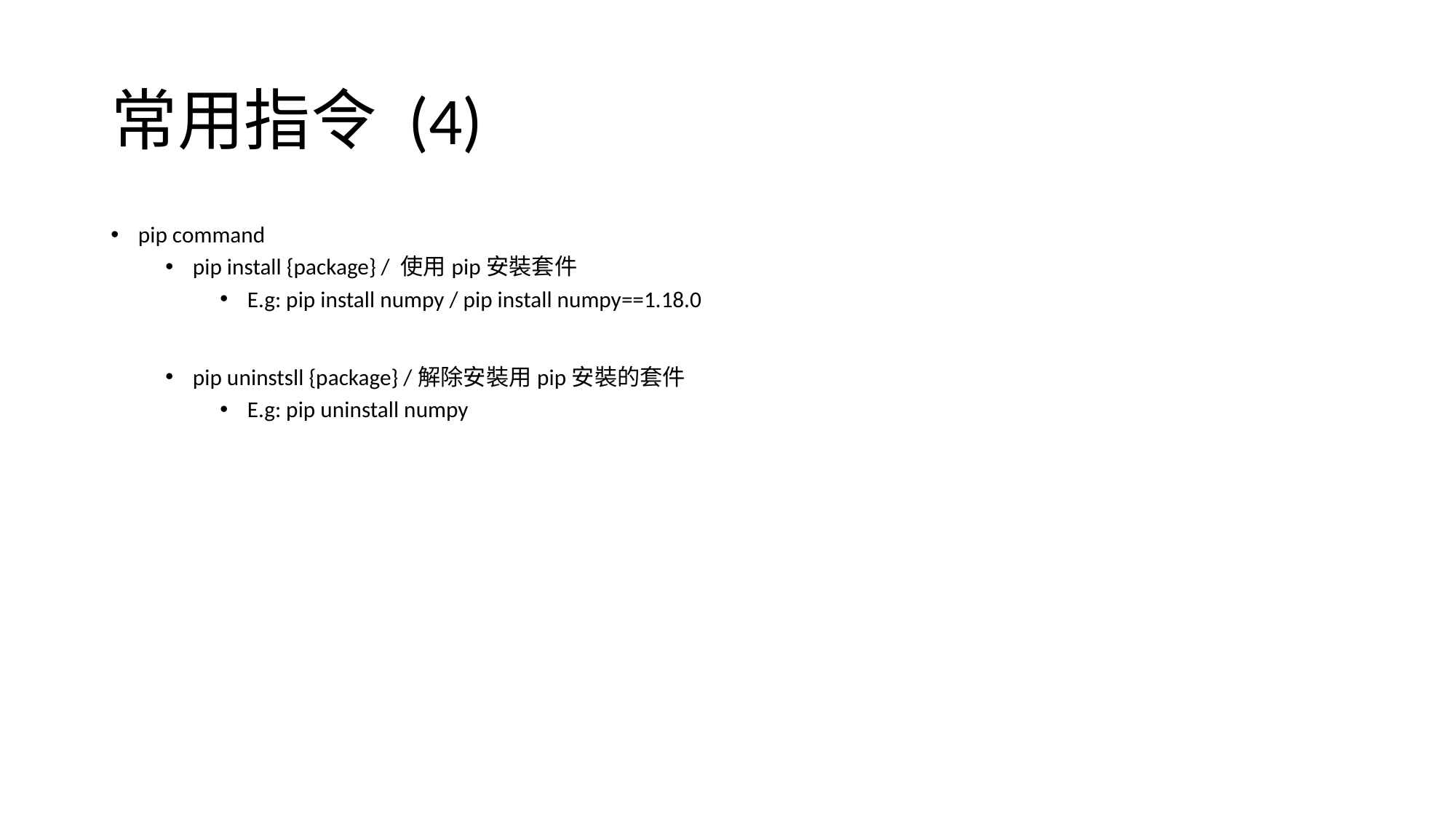

# 常用指令 (4)
pip command
pip install {package} / 使用pip安裝套件
E.g: pip install numpy / pip install numpy==1.18.0

pip uninstsll {package} /解除安裝用pip安裝的套件
E.g: pip uninstall numpy